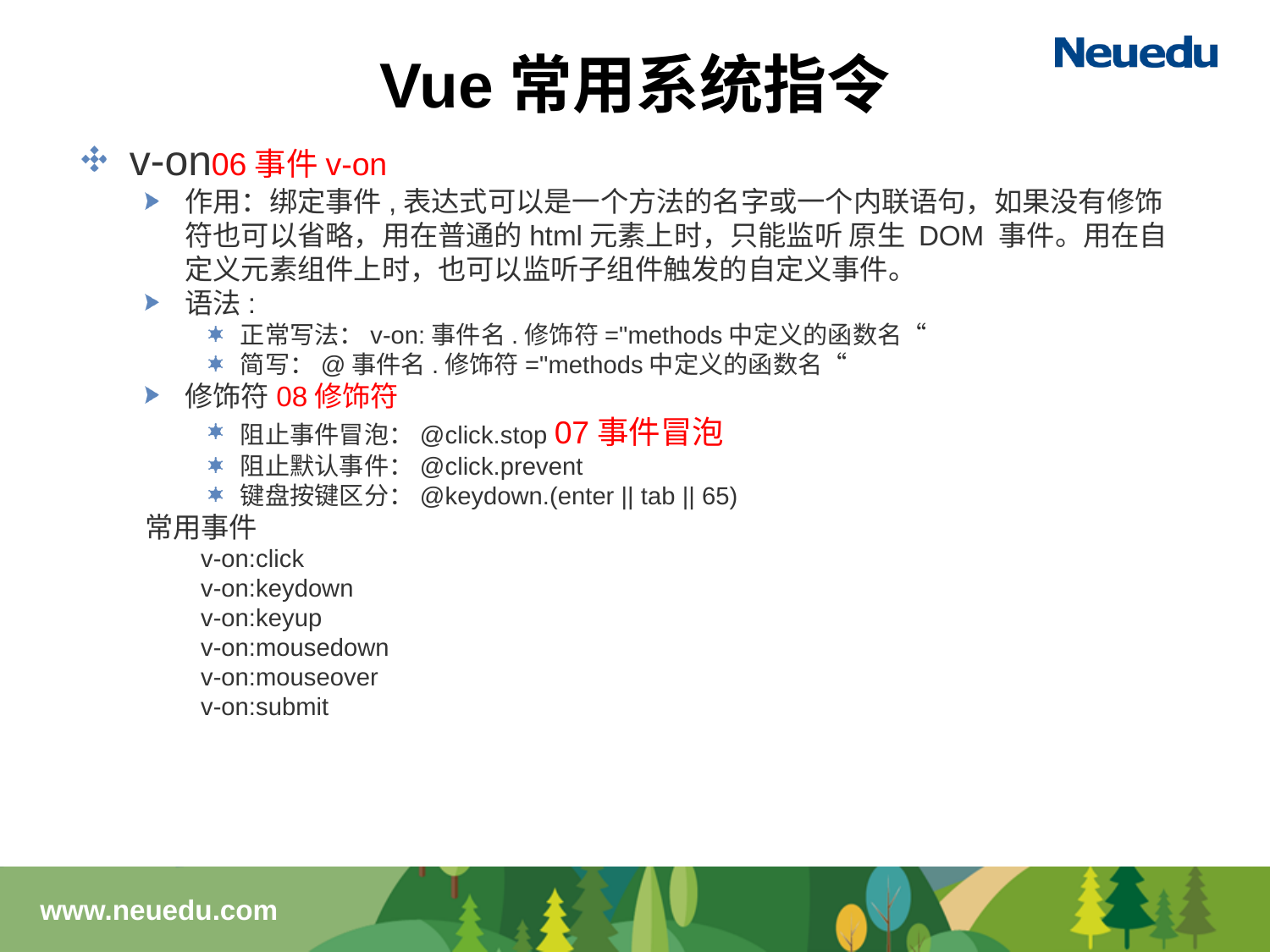

# Vue常用系统指令
v-on06事件v-on
作用：绑定事件,表达式可以是一个方法的名字或一个内联语句，如果没有修饰符也可以省略，用在普通的html元素上时，只能监听 原生 DOM 事件。用在自定义元素组件上时，也可以监听子组件触发的自定义事件。
语法:
正常写法：v-on:事件名.修饰符="methods中定义的函数名“
简写：@事件名.修饰符="methods中定义的函数名“
修饰符08修饰符
阻止事件冒泡：@click.stop 07事件冒泡
阻止默认事件：@click.prevent
键盘按键区分：@keydown.(enter || tab || 65)
常用事件
v-on:click
v-on:keydown
v-on:keyup
v-on:mousedown
v-on:mouseover
v-on:submit